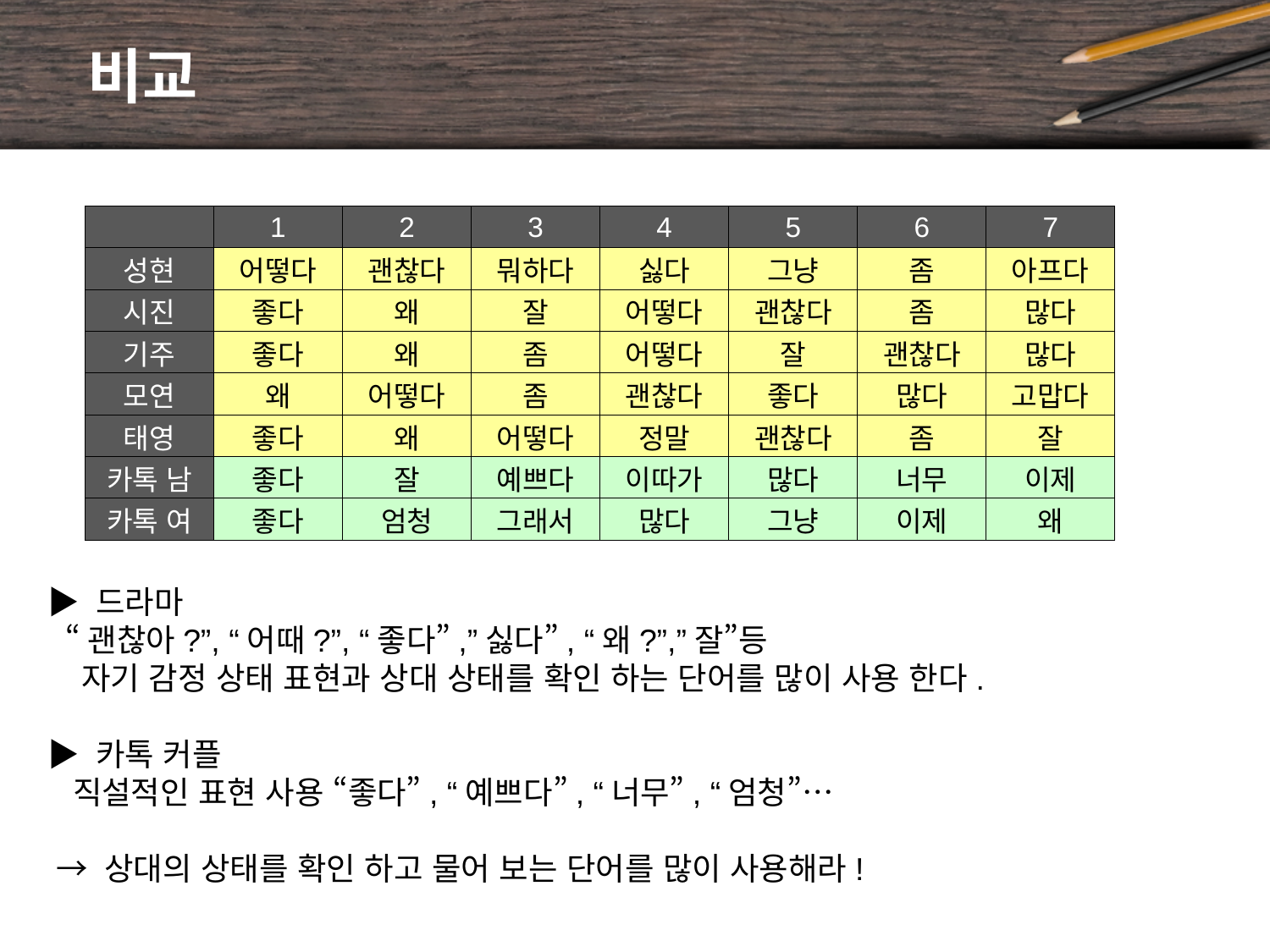

# 비교
|  | 1 | 2 | 3 | 4 | 5 | 6 | 7 |
| --- | --- | --- | --- | --- | --- | --- | --- |
| 성현 | 어떻다 | 괜찮다 | 뭐하다 | 싫다 | 그냥 | 좀 | 아프다 |
| 시진 | 좋다 | 왜 | 잘 | 어떻다 | 괜찮다 | 좀 | 많다 |
| 기주 | 좋다 | 왜 | 좀 | 어떻다 | 잘 | 괜찮다 | 많다 |
| 모연 | 왜 | 어떻다 | 좀 | 괜찮다 | 좋다 | 많다 | 고맙다 |
| 태영 | 좋다 | 왜 | 어떻다 | 정말 | 괜찮다 | 좀 | 잘 |
| 카톡 남 | 좋다 | 잘 | 예쁘다 | 이따가 | 많다 | 너무 | 이제 |
| 카톡 여 | 좋다 | 엄청 | 그래서 | 많다 | 그냥 | 이제 | 왜 |
▶ 드라마
  “괜찮아?”, “어때?”, “좋다”,”싫다”, “왜?”,”잘”등
   자기 감정 상태 표현과 상대 상태를 확인 하는 단어를 많이 사용 한다.

▶ 카톡 커플
  직설적인 표현 사용 “좋다”, “예쁘다”, “너무”, “엄청”…

 → 상대의 상태를 확인 하고 물어 보는 단어를 많이 사용해라!